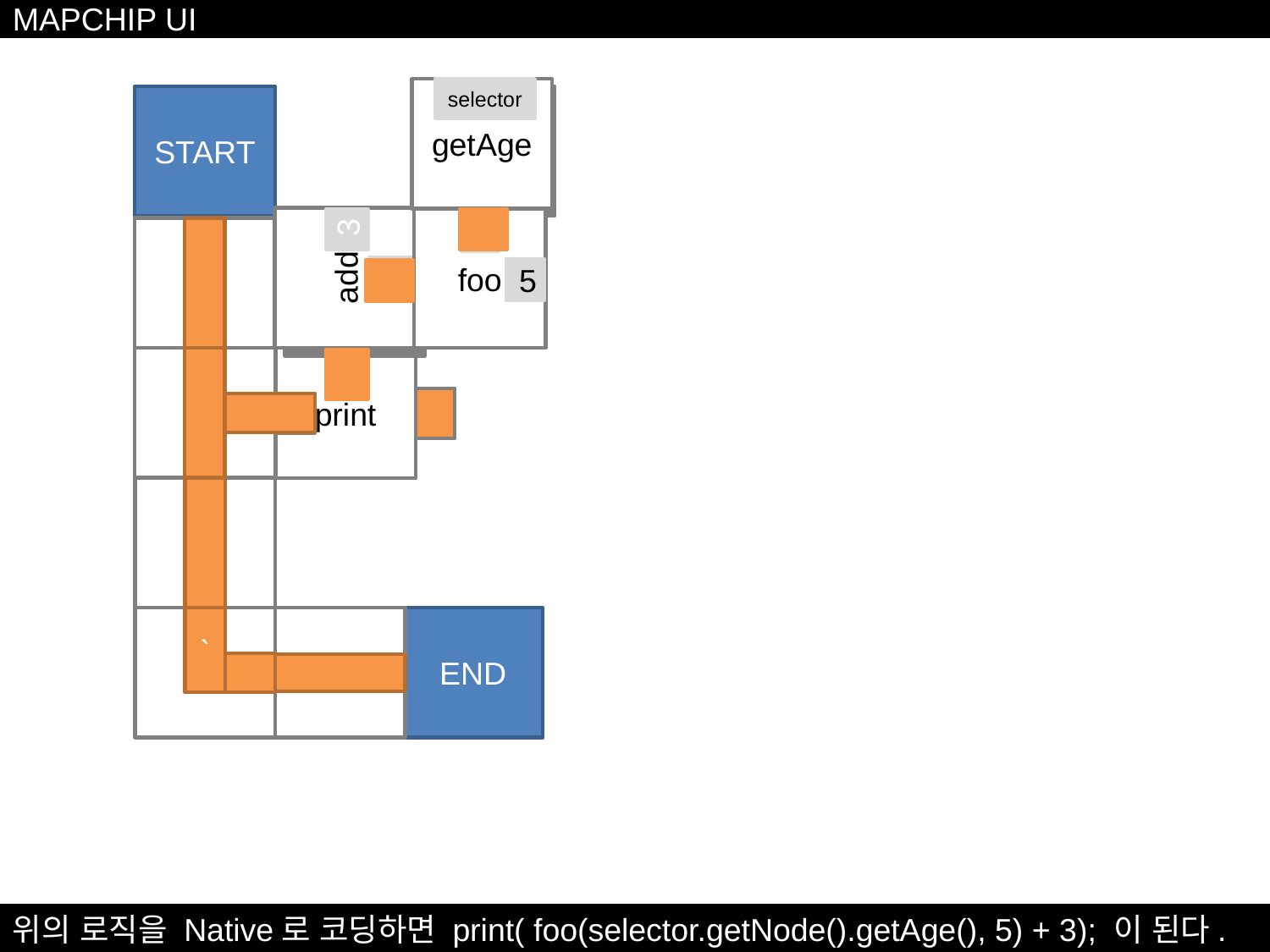

MAPCHIP UI
getAge
selector

START

foo

5

add
3
5

print

3

END

`

위의 로직을 Native로 코딩하면 print( foo(selector.getNode().getAge(), 5) + 3); 이 된다.